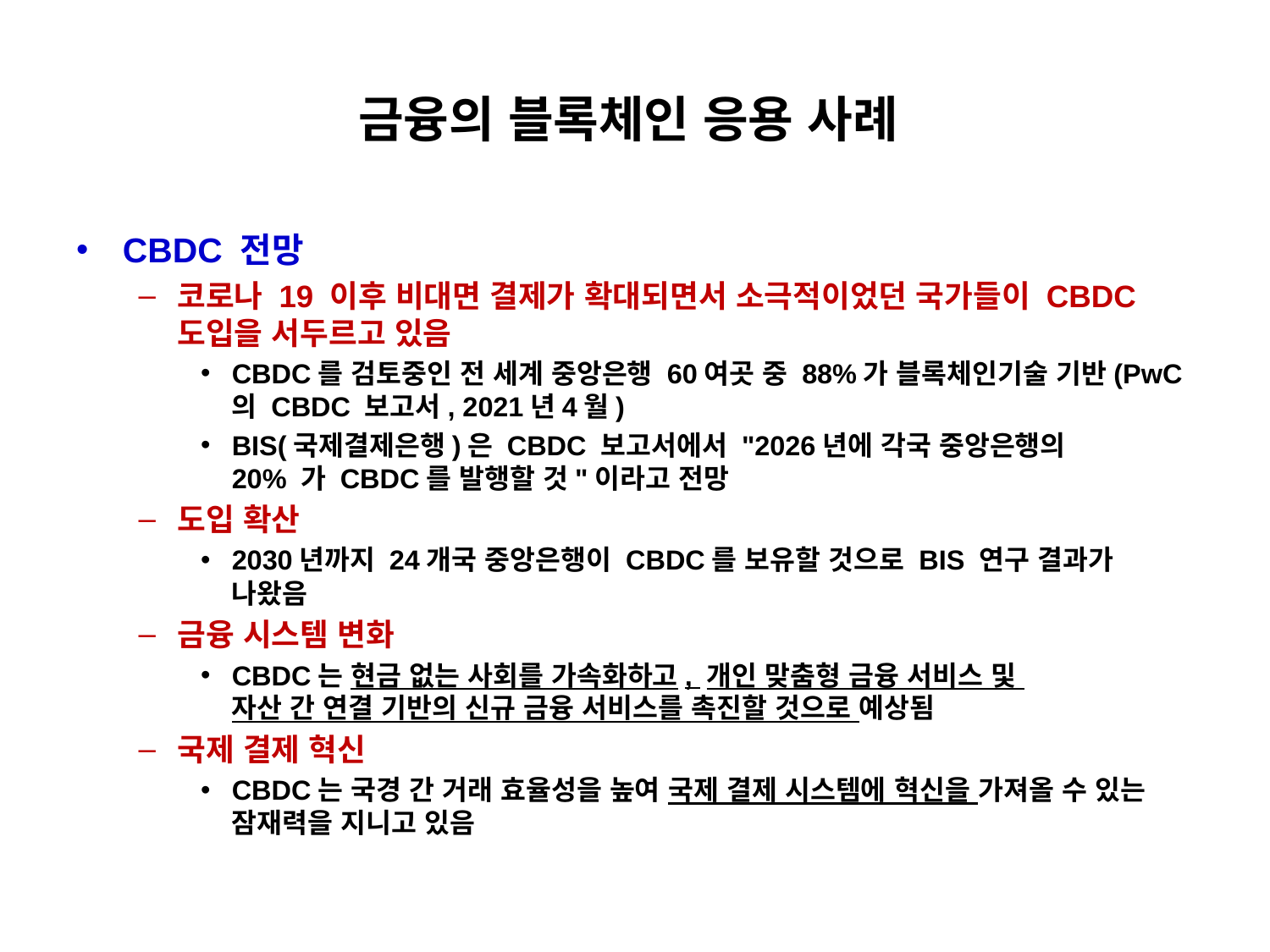

# 금융의 블록체인 응용 사례
CBDC 전망
코로나 19 이후 비대면 결제가 확대되면서 소극적이었던 국가들이 CBDC 도입을 서두르고 있음
CBDC를 검토중인 전 세계 중앙은행 60여곳 중 88%가 블록체인기술 기반(PwC의 CBDC 보고서, 2021년4월)
BIS(국제결제은행)은 CBDC 보고서에서 "2026년에 각국 중앙은행의
20% 가 CBDC를 발행할 것"이라고 전망
도입 확산
2030년까지 24개국 중앙은행이 CBDC를 보유할 것으로 BIS 연구 결과가
나왔음
금융 시스템 변화
CBDC는 현금 없는 사회를 가속화하고, 개인 맞춤형 금융 서비스 및
자산 간 연결 기반의 신규 금융 서비스를 촉진할 것으로 예상됨
국제 결제 혁신
CBDC는 국경 간 거래 효율성을 높여 국제 결제 시스템에 혁신을 가져올 수 있는 잠재력을 지니고 있음